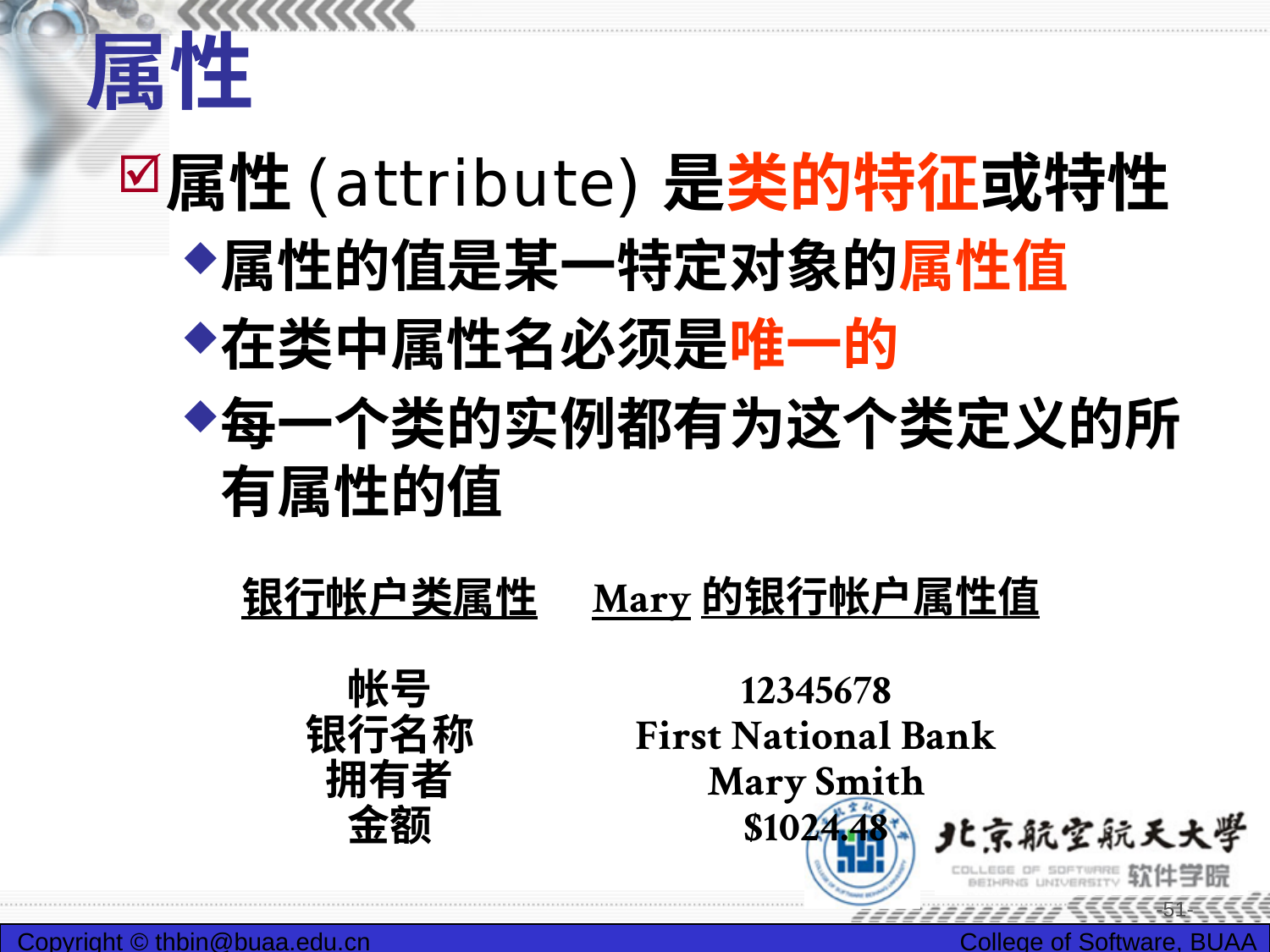

# 属性
属性(attribute)是类的特征或特性
属性的值是某一特定对象的属性值
在类中属性名必须是唯一的
每一个类的实例都有为这个类定义的所有属性的值
Mary的银行帐户属性值

12345678
First National Bank
Mary Smith
$1024.48
银行帐户类属性

帐号
银行名称
拥有者
金额
-51-